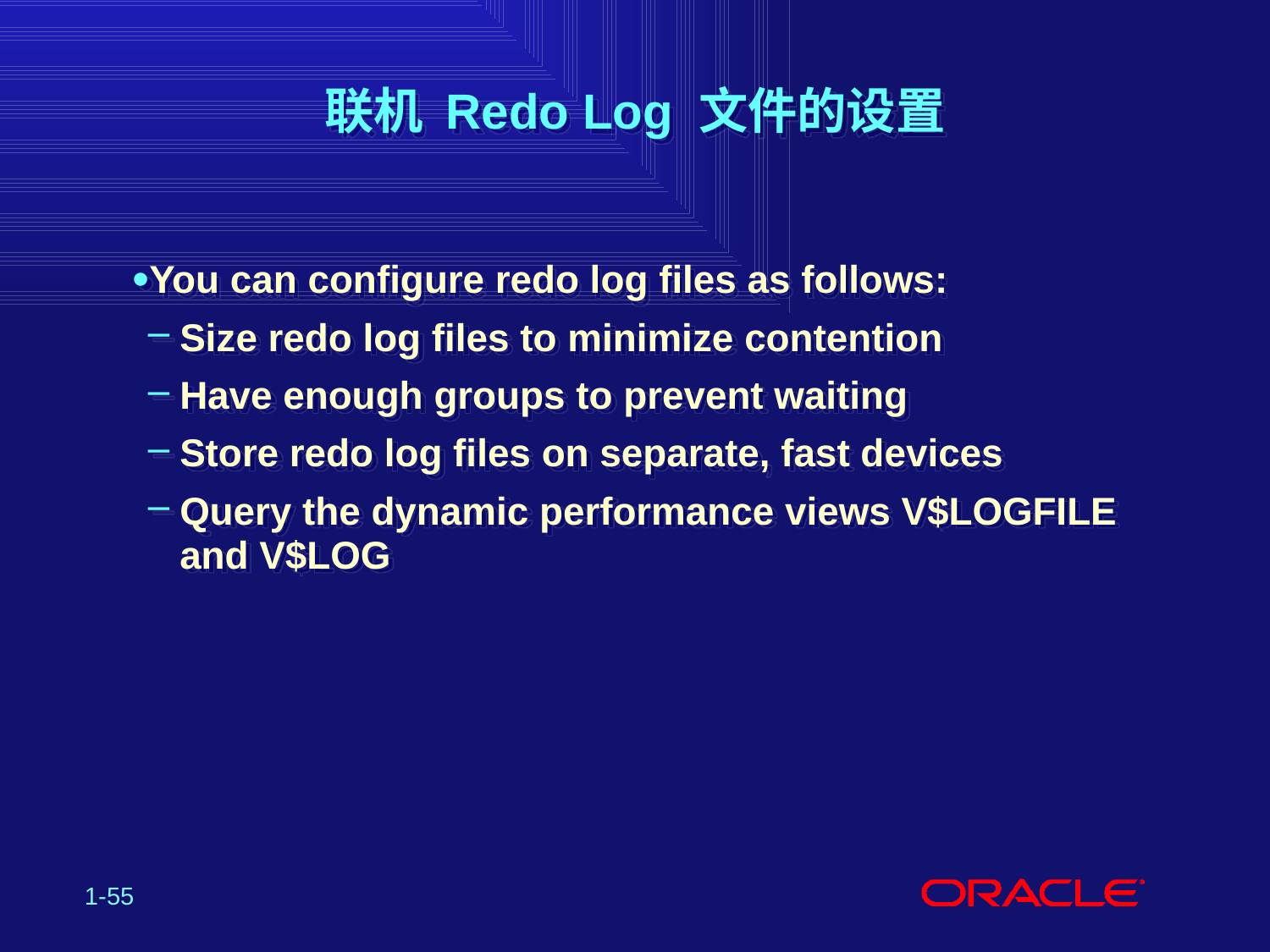

# 联机 Redo Log 文件的设置
You can configure redo log files as follows:
Size redo log files to minimize contention
Have enough groups to prevent waiting
Store redo log files on separate, fast devices
Query the dynamic performance views V$LOGFILE and V$LOG